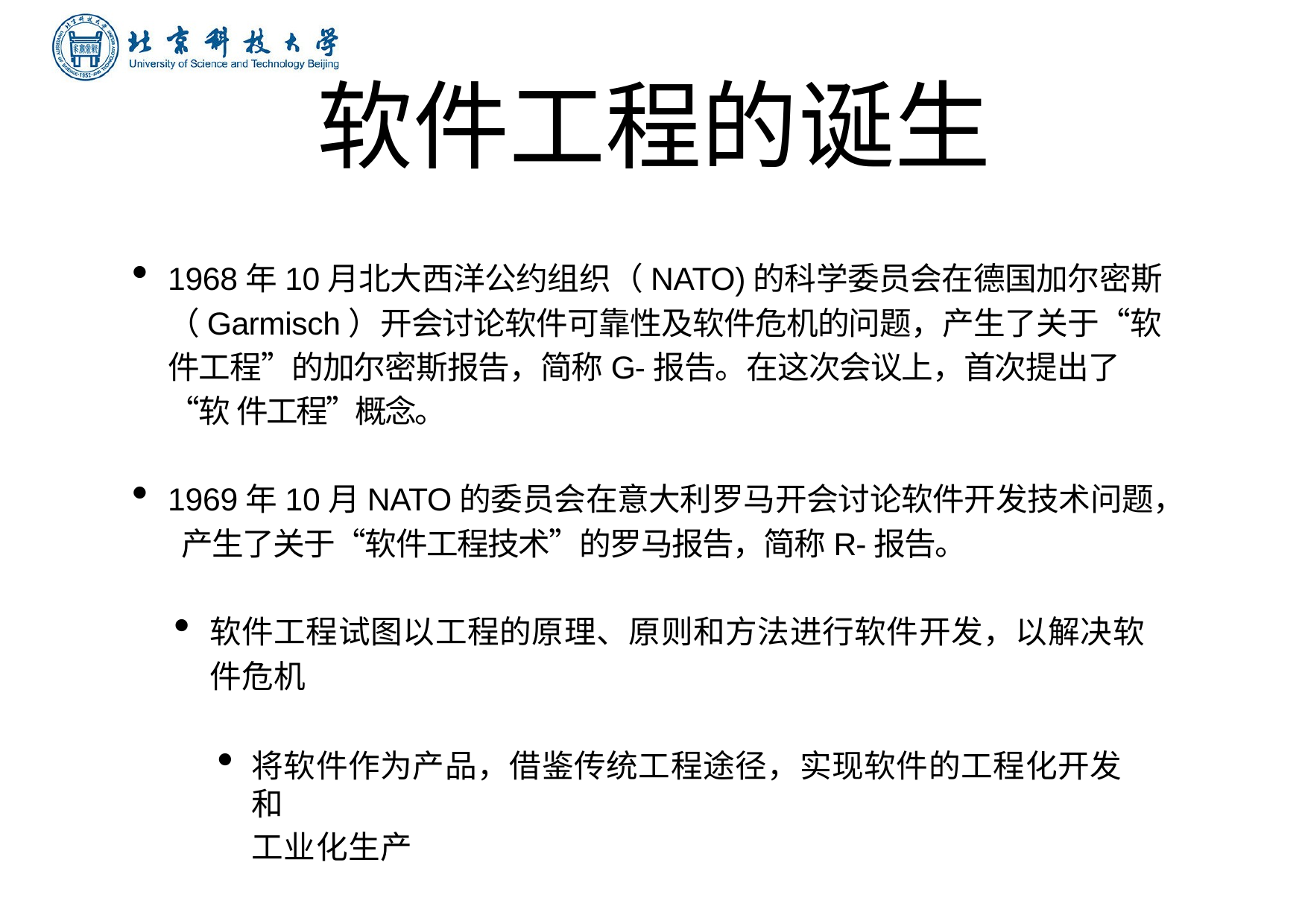

# 软件⼯程的诞⽣
1968年10⽉北⼤西洋公约组织（NATO)的科学委员会在德国加尔密斯
（Garmisch）开会讨论软件可靠性及软件危机的问题，产⽣了关于“软 件⼯程”的加尔密斯报告，简称G-报告。在这次会议上，⾸次提出了“软 件⼯程”概念。

1969年10⽉NATO的委员会在意⼤利罗马开会讨论软件开发技术问题，  产⽣了关于“软件⼯程技术”的罗马报告，简称R-报告。

软件⼯程试图以⼯程的原理、原则和⽅法进⾏软件开发，以解决软 件危机

将软件作为产品，借鉴传统⼯程途径，实现软件的⼯程化开发和
⼯业化⽣产